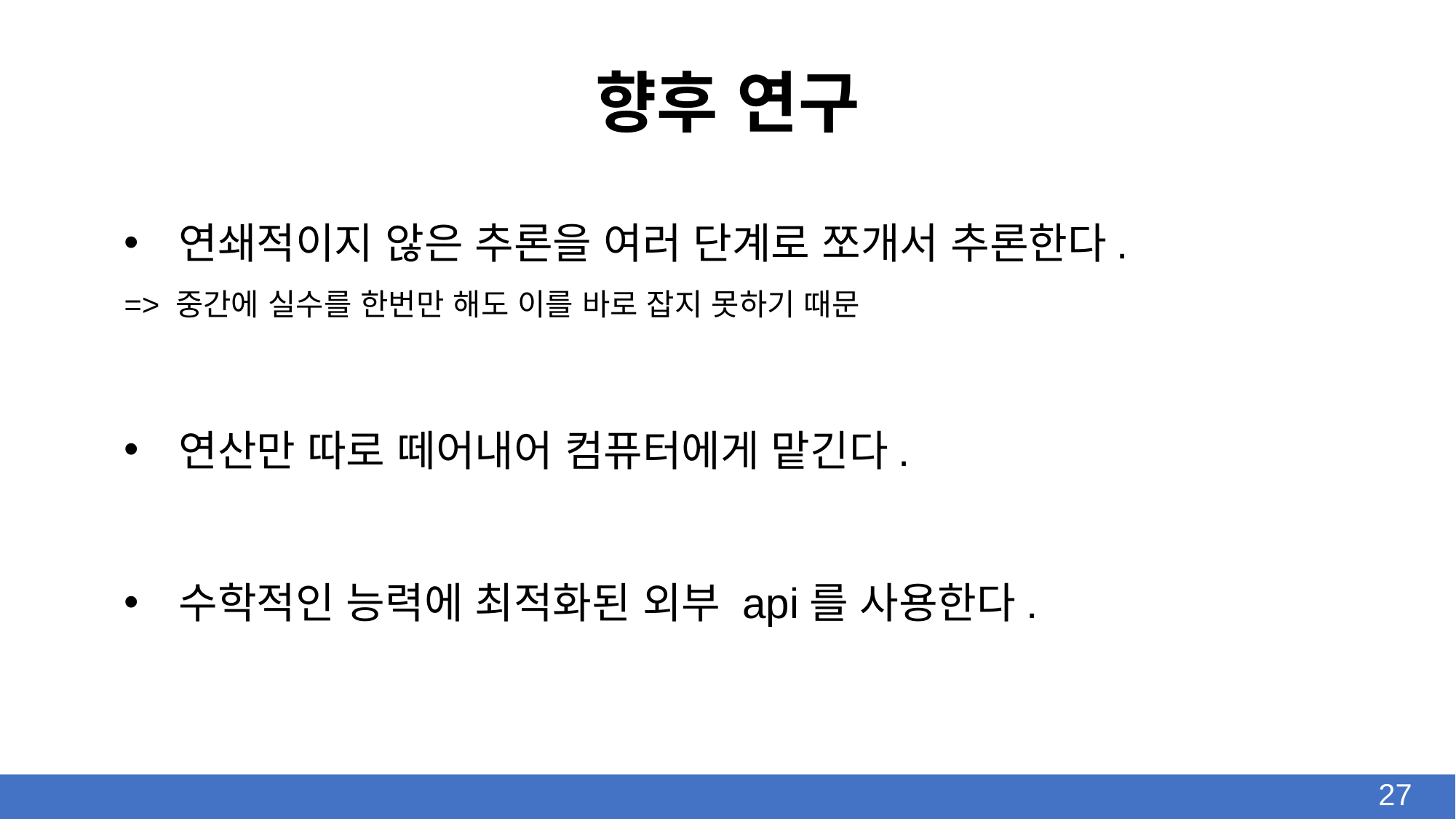

향후 연구

연쇄적이지 않은 추론을 여러 단계로 쪼개서 추론한다.
=> 중간에 실수를 한번만 해도 이를 바로 잡지 못하기 때문
연산만 따로 떼어내어 컴퓨터에게 맡긴다.

수학적인 능력에 최적화된 외부 api를 사용한다.

27